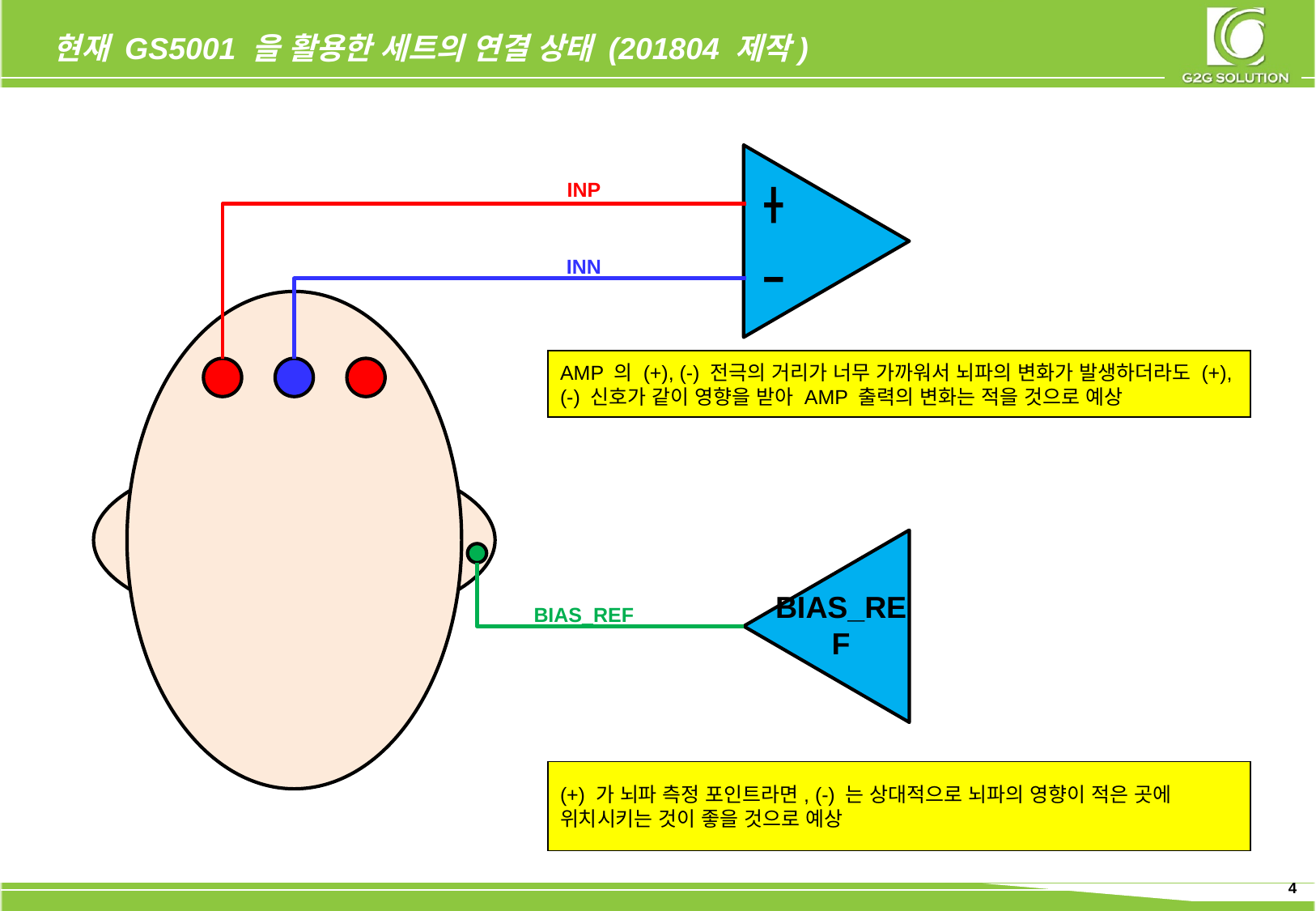

# 현재 GS5001 을 활용한 세트의 연결 상태 (201804 제작)

╋
━
INP
INN

AMP 의 (+), (-) 전극의 거리가 너무 가까워서 뇌파의 변화가 발생하더라도 (+), (-) 신호가 같이 영향을 받아 AMP 출력의 변화는 적을 것으로 예상

BIAS_REF

BIAS_REF
(+) 가 뇌파 측정 포인트라면, (-) 는 상대적으로 뇌파의 영향이 적은 곳에 위치시키는 것이 좋을 것으로 예상
4